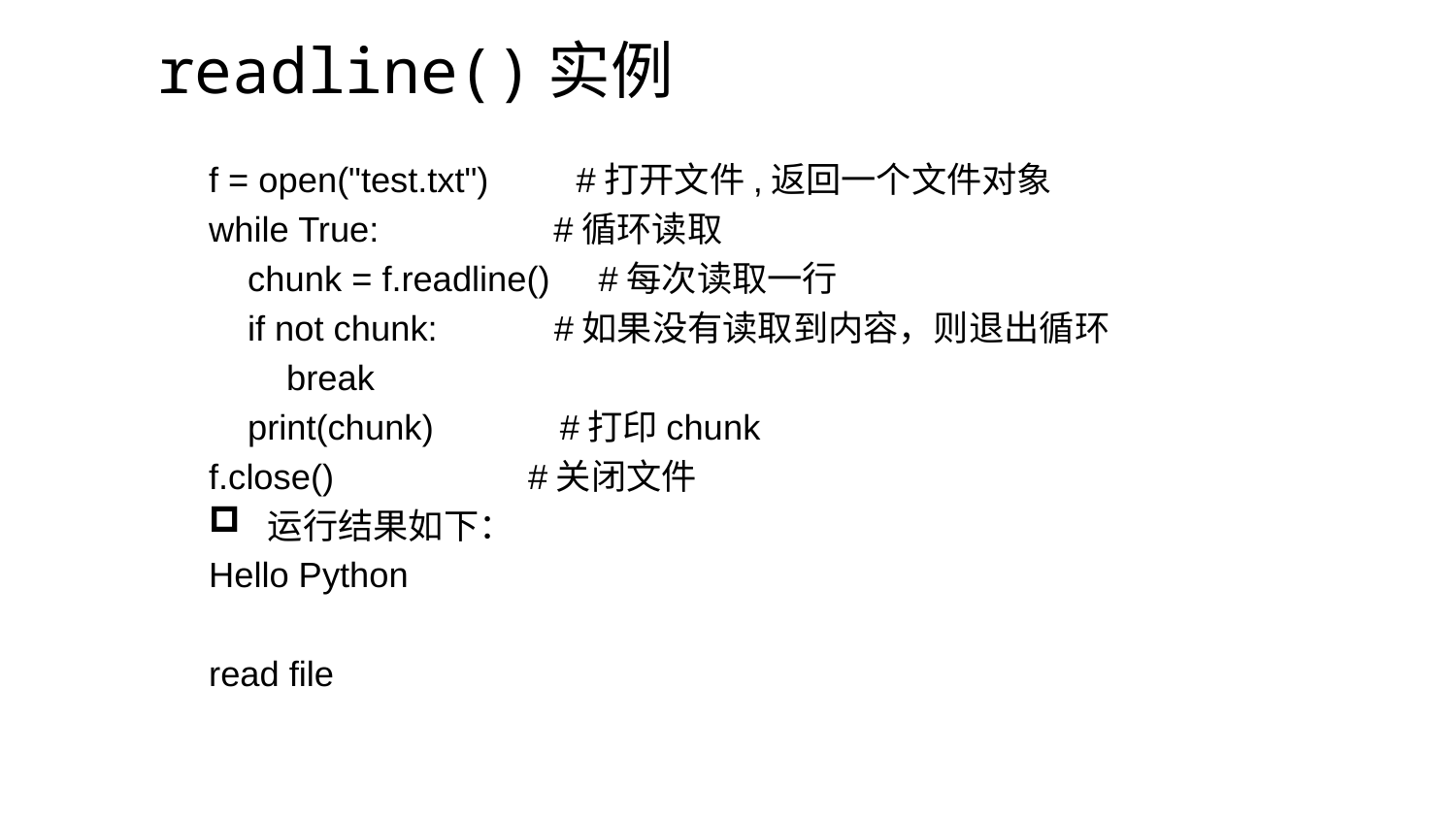

# readline()实例
f = open("test.txt")         #打开文件,返回一个文件对象
while True:                  #循环读取
    chunk = f.readline()     #每次读取一行
    if not chunk:            #如果没有读取到内容，则退出循环
        break
    print(chunk)             #打印chunk
f.close()                    #关闭文件
运行结果如下：
Hello Python

read file